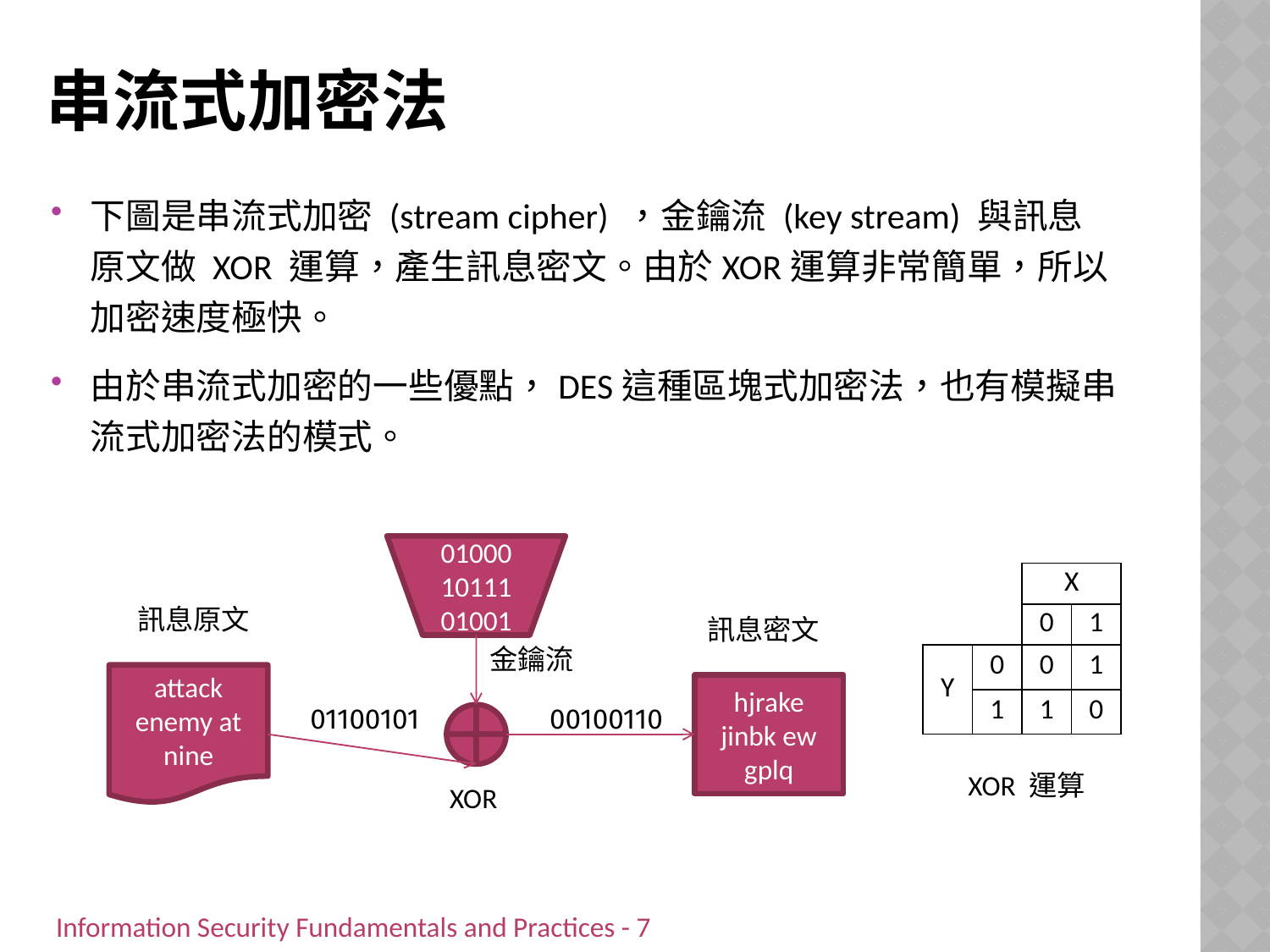

# 串流式加密法
下圖是串流式加密 (stream cipher) ，金鑰流 (key stream) 與訊息原文做 XOR 運算，產生訊息密文。由於XOR運算非常簡單，所以加密速度極快。
由於串流式加密的一些優點，DES這種區塊式加密法，也有模擬串流式加密法的模式。
010001011101001
|  |  | X |  |
| --- | --- | --- | --- |
|  |  | 0 | 1 |
| Y | 0 | 0 | 1 |
|  | 1 | 1 | 0 |
訊息原文
訊息密文
金鑰流
attack enemy at nine
hjrake jinbk ew gplq
01100101
00100110

XOR 運算
XOR